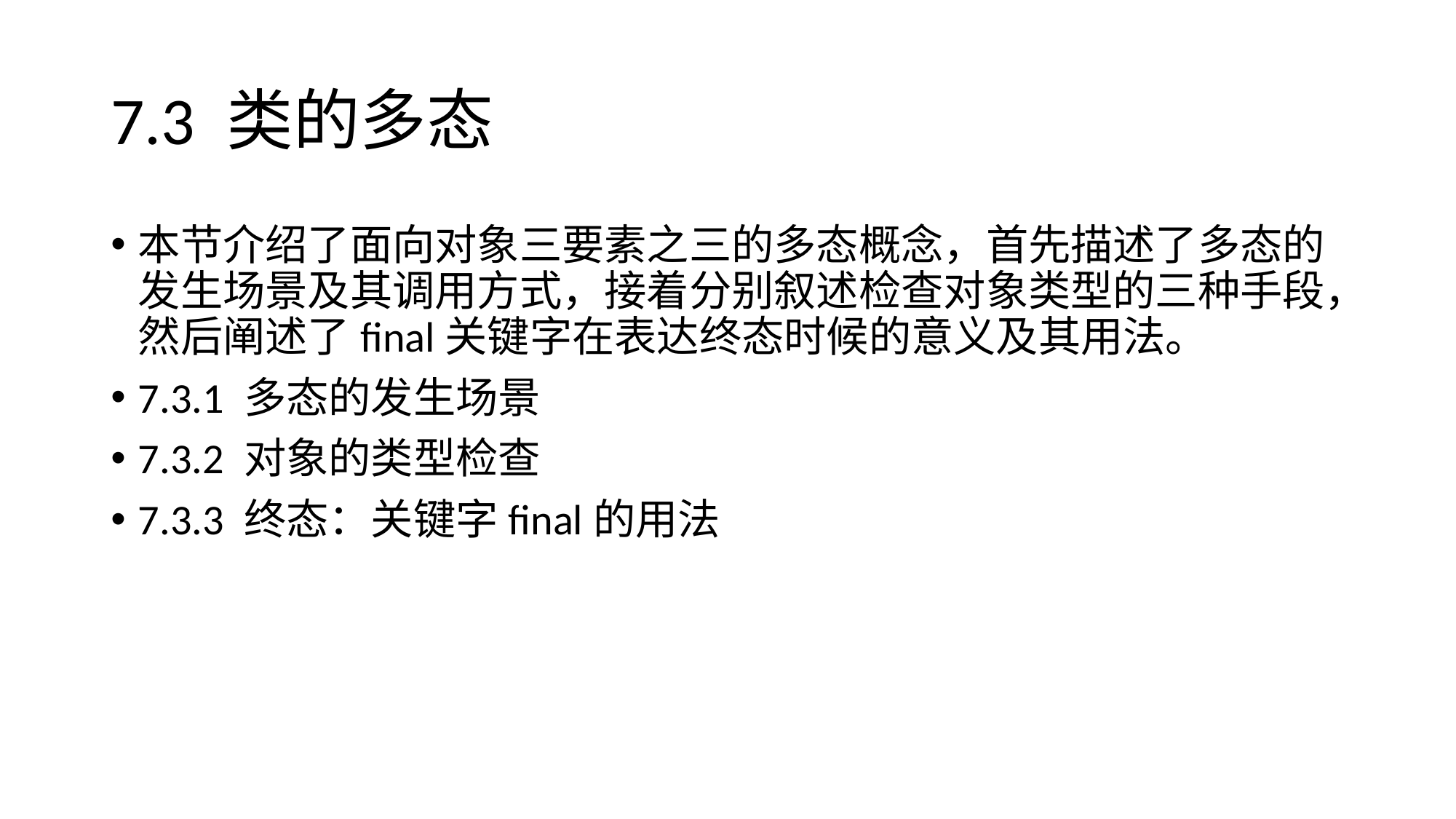

# 7.3 类的多态
本节介绍了面向对象三要素之三的多态概念，首先描述了多态的发生场景及其调用方式，接着分别叙述检查对象类型的三种手段，然后阐述了final关键字在表达终态时候的意义及其用法。
7.3.1 多态的发生场景
7.3.2 对象的类型检查
7.3.3 终态：关键字final的用法